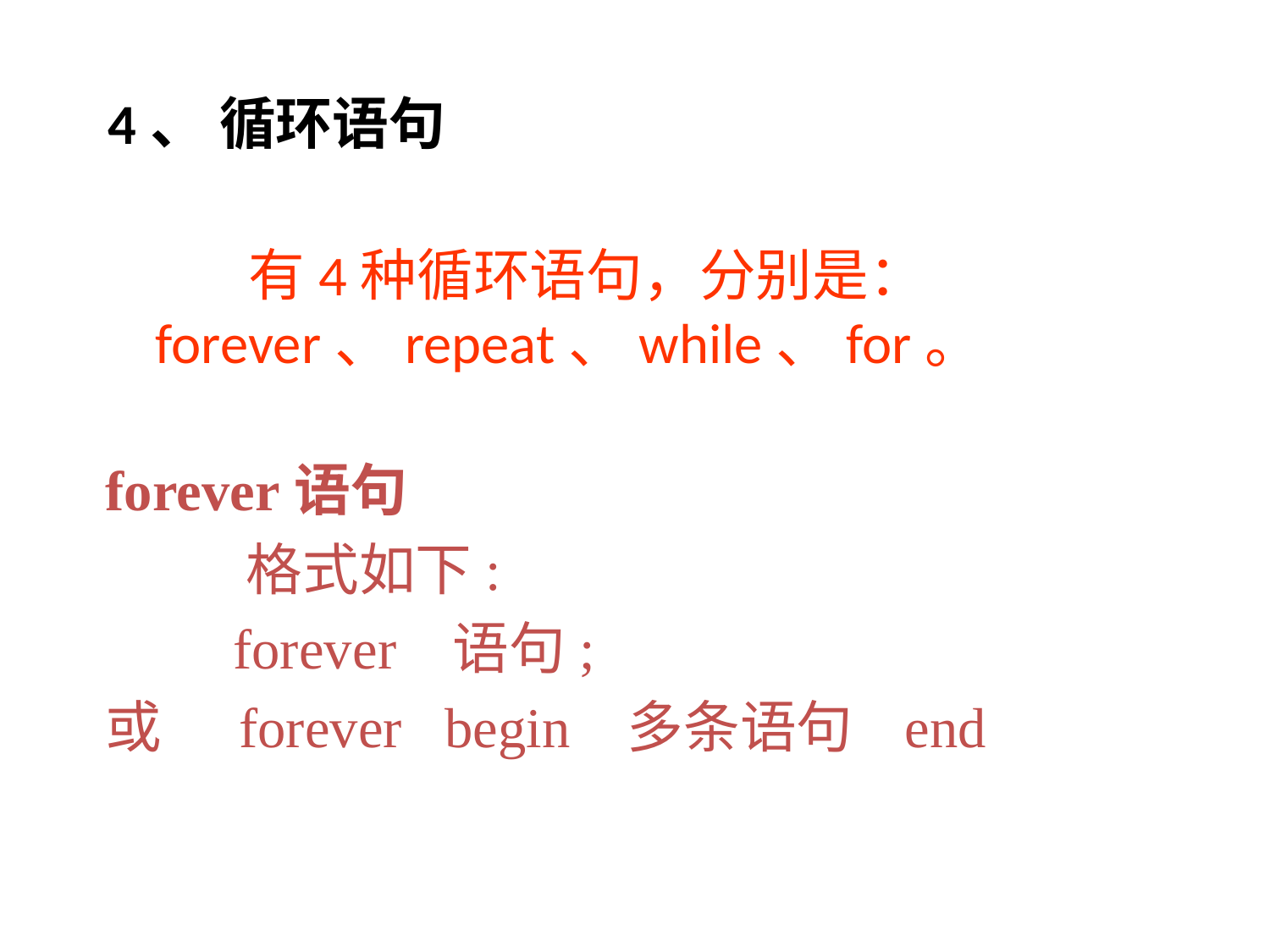

# 4、 循环语句
          有4种循环语句，分别是：forever、repeat、while、for。
forever语句
          格式如下:
         forever   语句;
或     forever   begin   多条语句   end